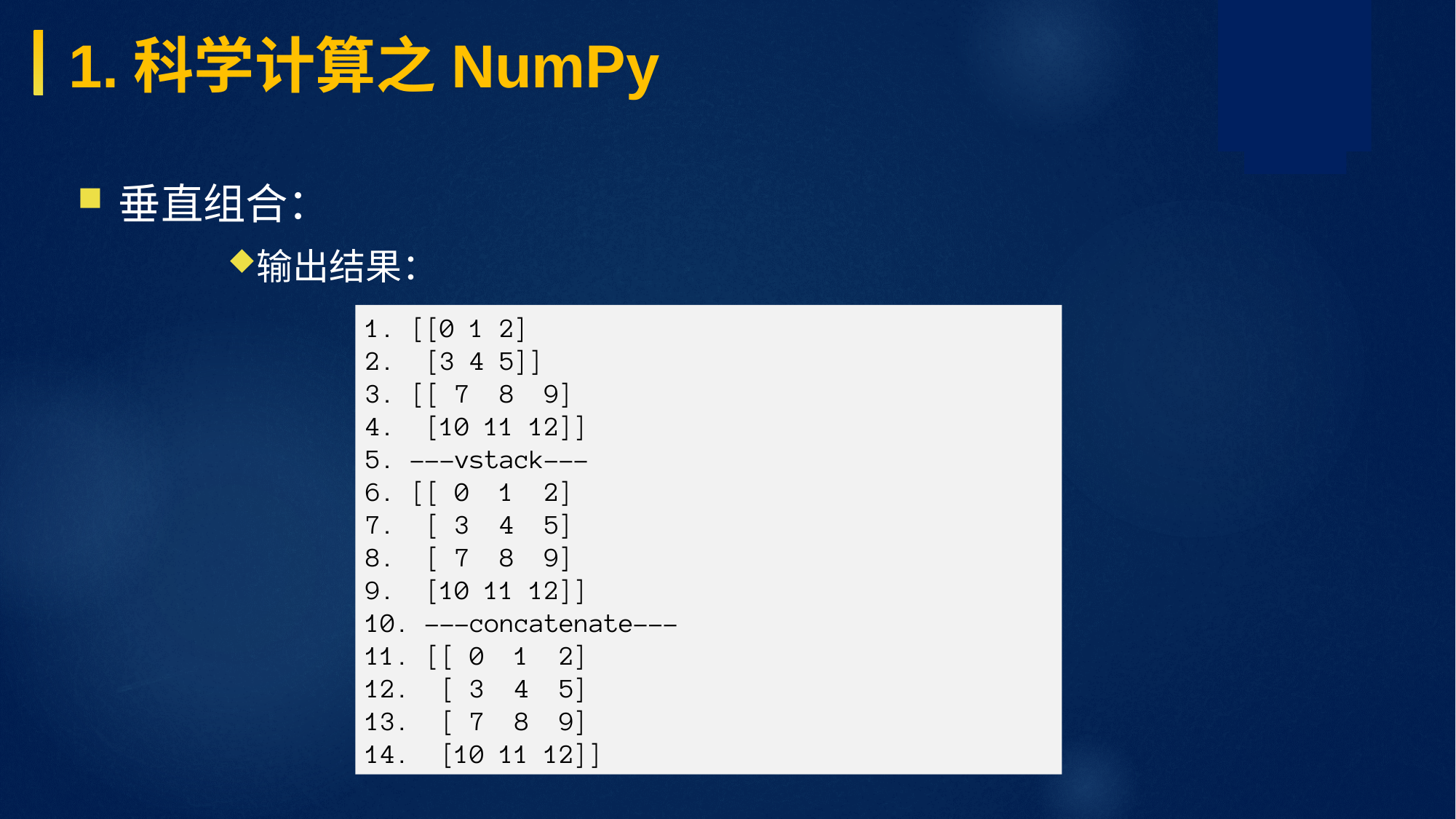

1.科学计算之NumPy
垂直组合：
输出结果：

1. [[0 1 2]    2.  [3 4 5]]    3. [[ 7  8  9]    4.  [10 11 12]]    5. ---vstack---    6. [[ 0  1  2]    7.  [ 3  4  5]    8.  [ 7  8  9]    9.  [10 11 12]]    10. ---concatenate---    11. [[ 0  1  2]    12.  [ 3  4  5]    13.  [ 7  8  9]    14.  [10 11 12]]